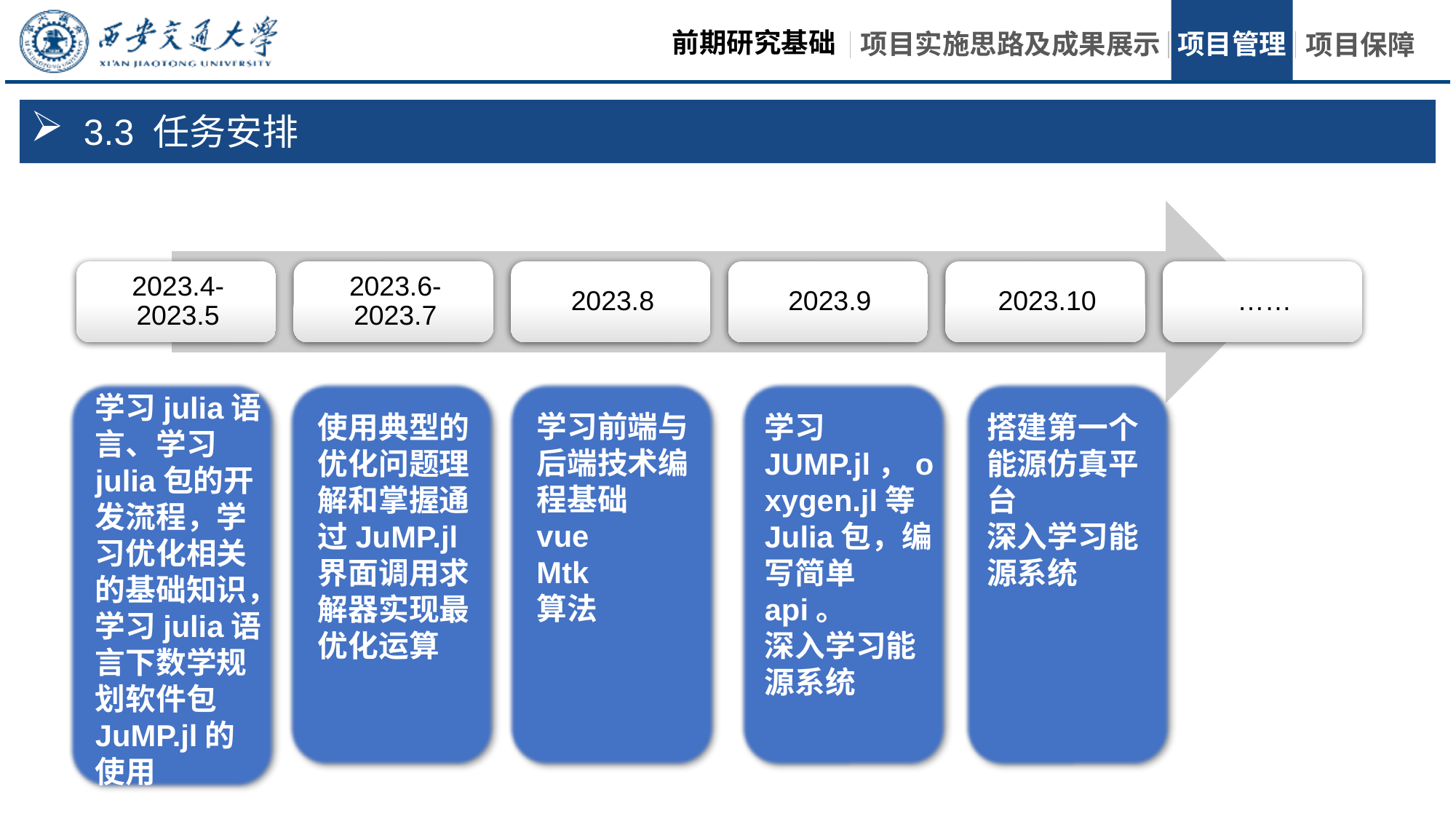

3.3 任务安排
2023.4-2023.5
2023.6-2023.7
2023.8
2023.9
2023.10
……

学习julia语言、学习julia包的开发流程，学习优化相关的基础知识，学习julia语言下数学规划软件包JuMP.jl的使用

学习前端与后端技术编程基础
vue
Mtk
算法
学习JUMP.jl，oxygen.jl等Julia包，编写简单api。
深入学习能源系统
使用典型的优化问题理解和掌握通过JuMP.jl界面调用求解器实现最优化运算
搭建第一个能源仿真平台
深入学习能源系统